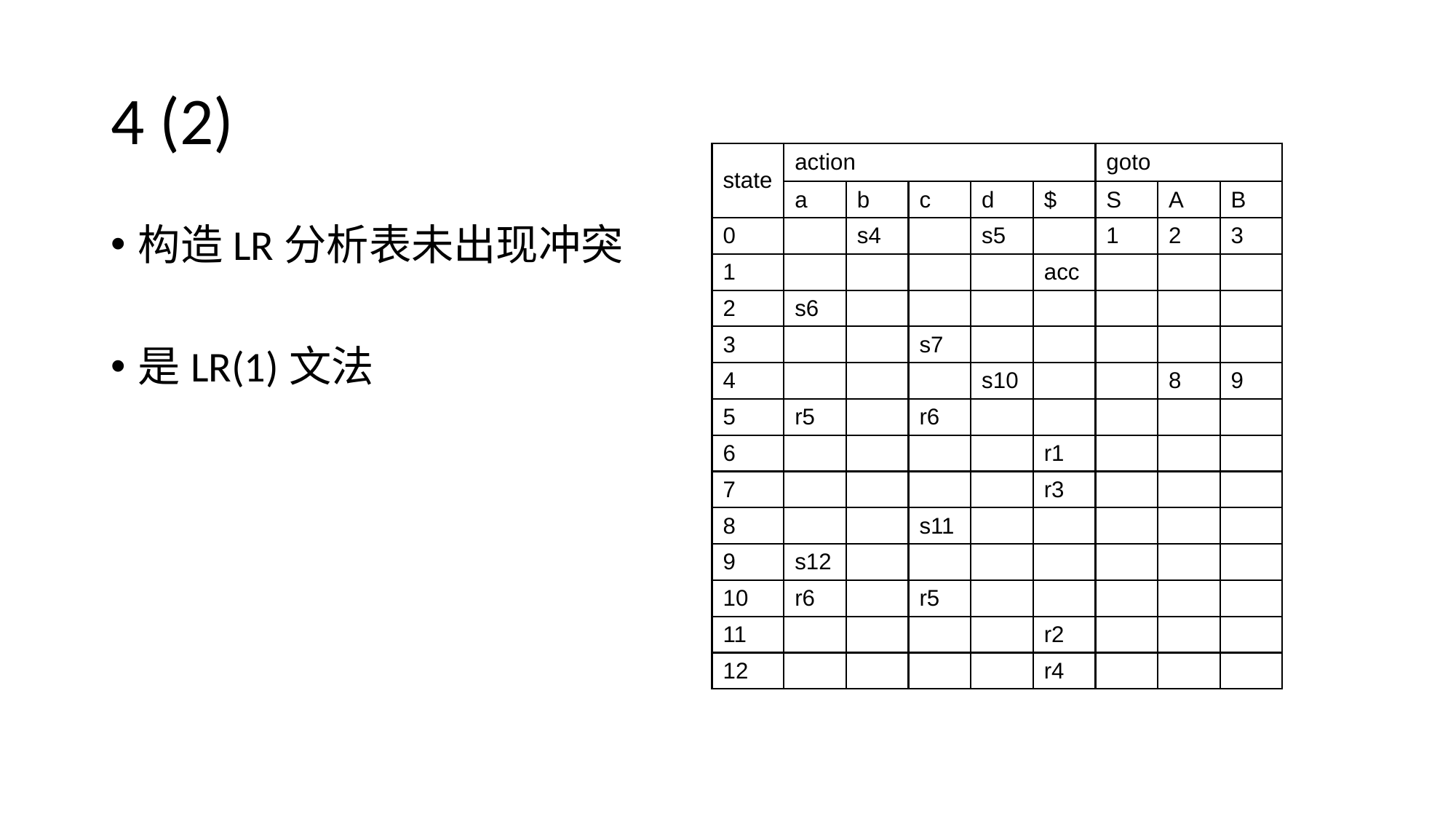

# 4 (2)
| state | action |  |  |  |  | goto |  |  |
| --- | --- | --- | --- | --- | --- | --- | --- | --- |
|  | a | b | c | d | $ | S | A | B |
| 0 |  | s4 |  | s5 |  | 1 | 2 | 3 |
| 1 |  |  |  |  | acc |  |  |  |
| 2 | s6 |  |  |  |  |  |  |  |
| 3 |  |  | s7 |  |  |  |  |  |
| 4 |  |  |  | s10 |  |  | 8 | 9 |
| 5 | r5 |  | r6 |  |  |  |  |  |
| 6 |  |  |  |  | r1 |  |  |  |
| 7 |  |  |  |  | r3 |  |  |  |
| 8 |  |  | s11 |  |  |  |  |  |
| 9 | s12 |  |  |  |  |  |  |  |
| 10 | r6 |  | r5 |  |  |  |  |  |
| 11 |  |  |  |  | r2 |  |  |  |
| 12 |  |  |  |  | r4 |  |  |  |
构造LR分析表未出现冲突

是LR(1)文法